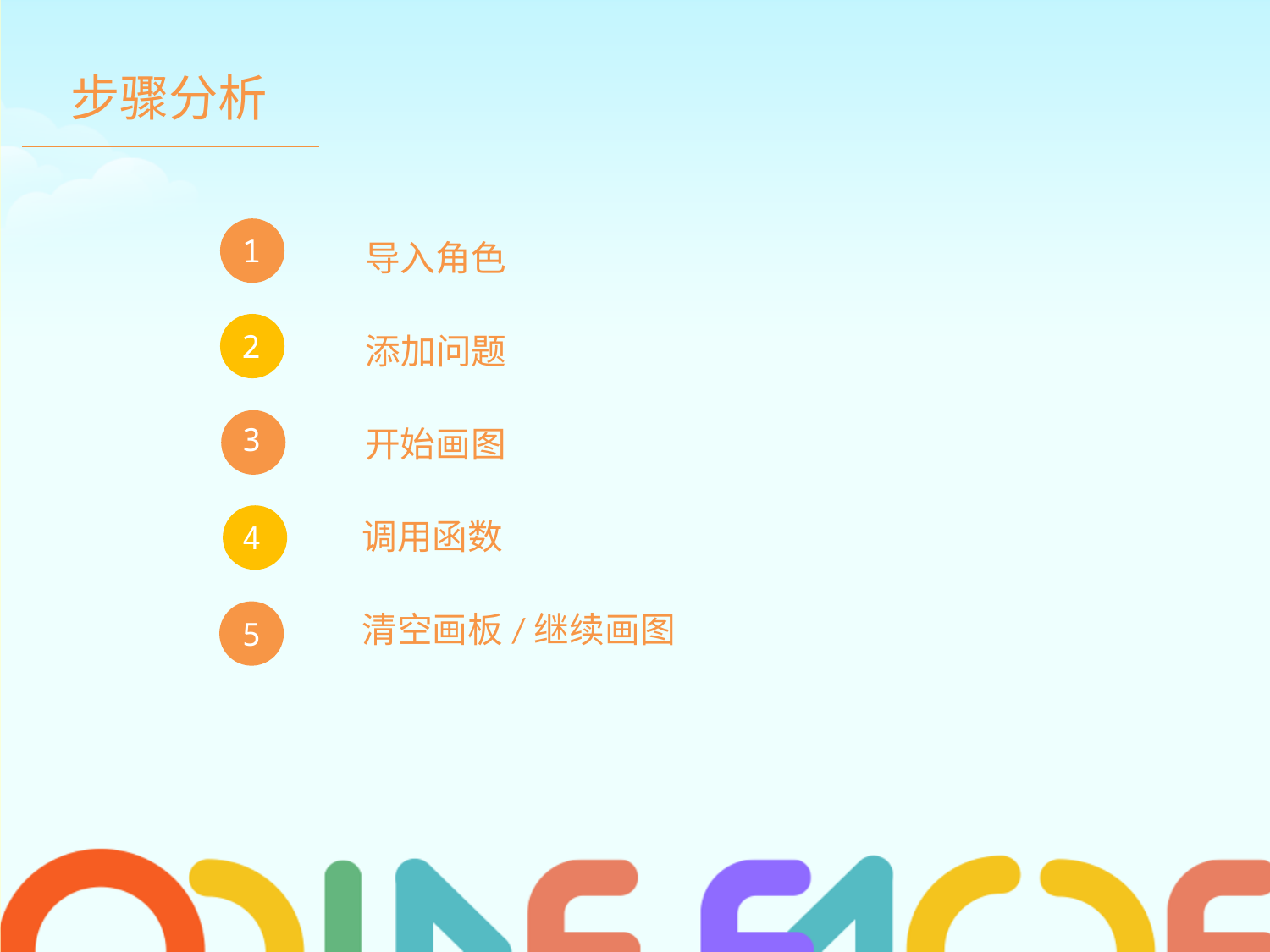

步骤分析

1
导入角色

2
添加问题

3
开始画图

4
调用函数
清空画板/继续画图

5